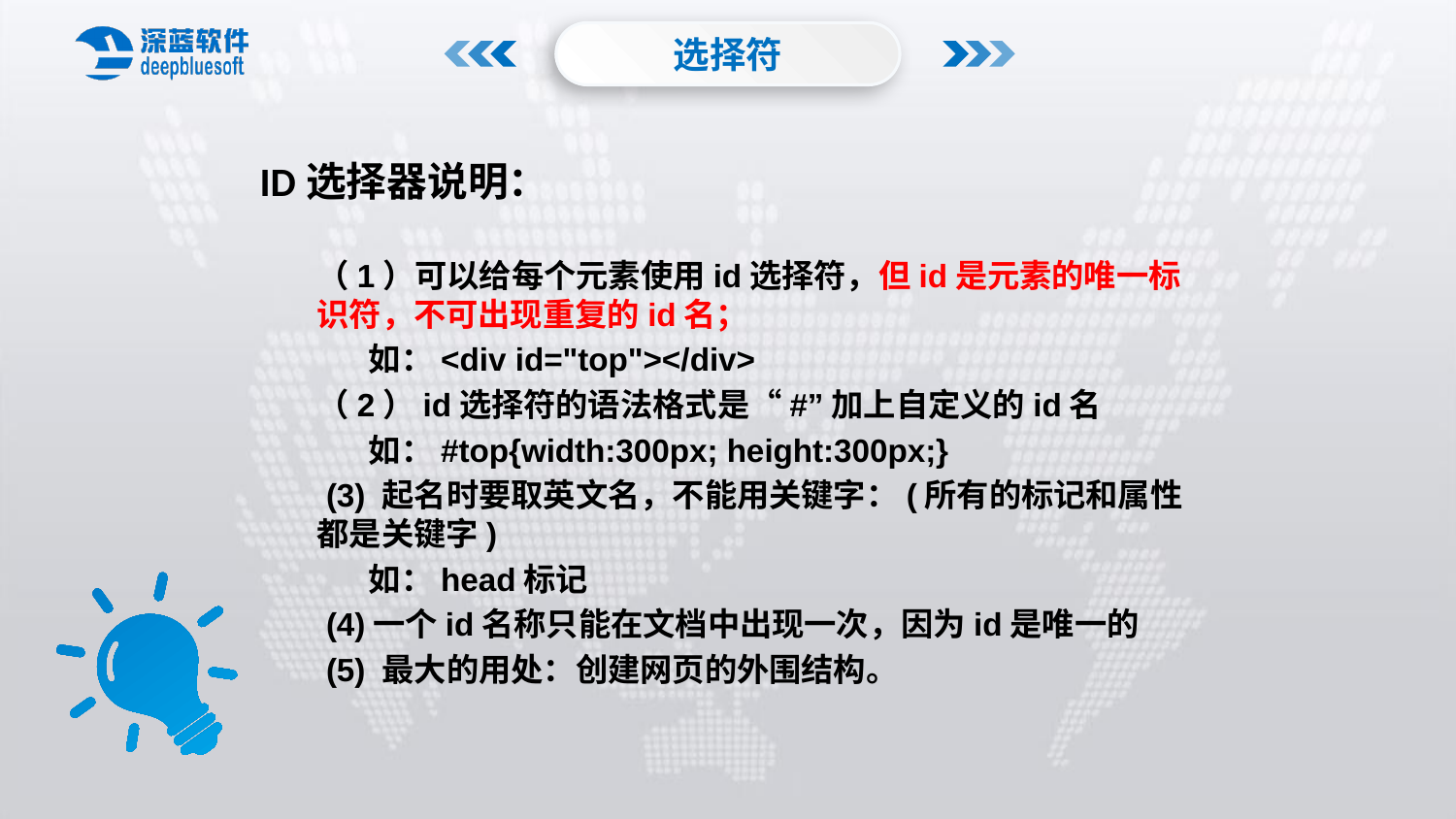

选择符

ID选择器说明：
（1）可以给每个元素使用id选择符，但id是元素的唯一标识符，不可出现重复的id名；
      如：<div id="top"></div>
（2）id选择符的语法格式是“#”加上自定义的id名
      如：#top{width:300px; height:300px;}
 (3) 起名时要取英文名，不能用关键字：(所有的标记和属性都是关键字)
      如：head标记
 (4)一个id名称只能在文档中出现一次，因为id是唯一的
 (5) 最大的用处：创建网页的外围结构。